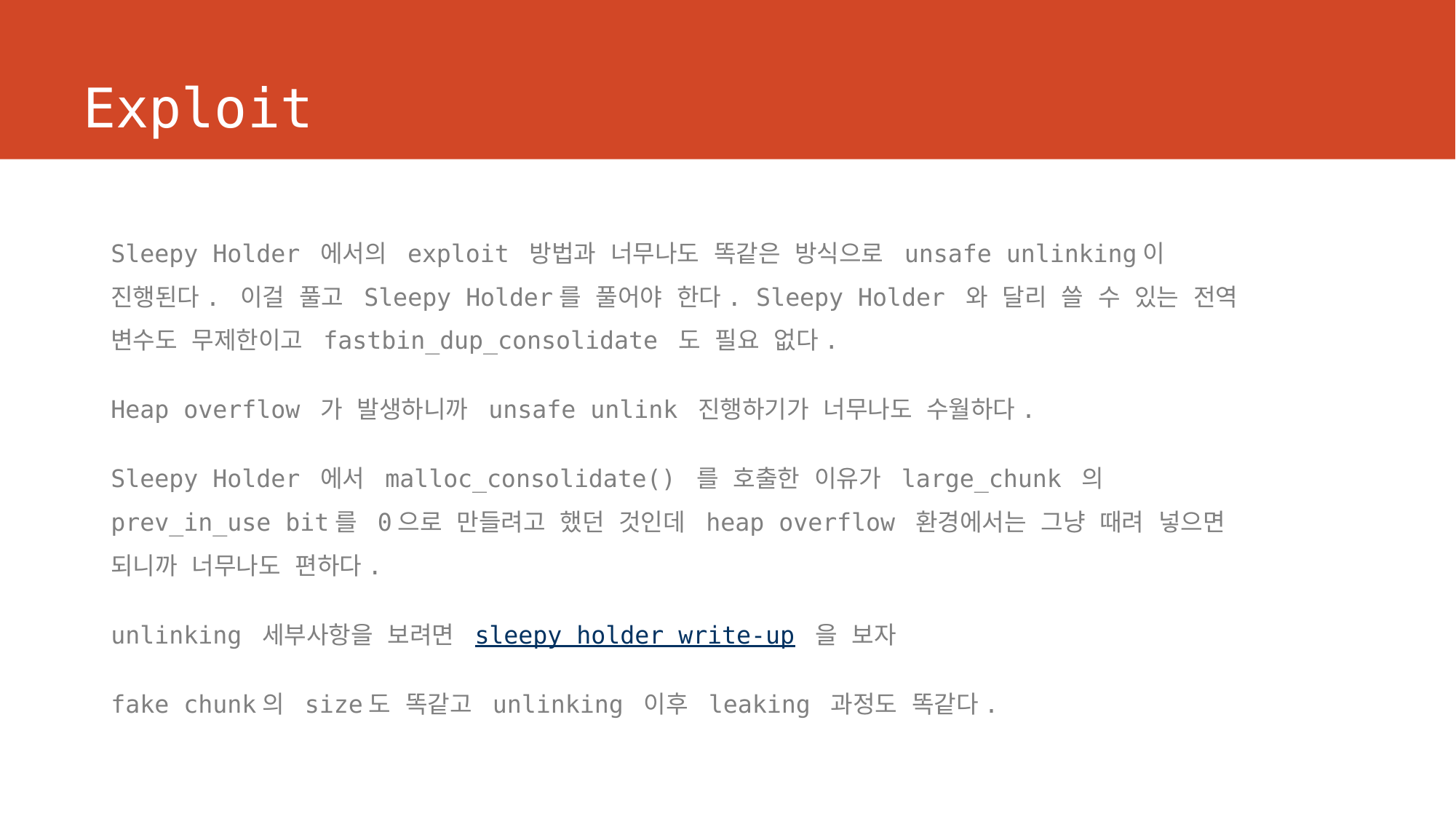

# Exploit
Sleepy Holder 에서의 exploit 방법과 너무나도 똑같은 방식으로 unsafe unlinking이 진행된다. 이걸 풀고 Sleepy Holder를 풀어야 한다. Sleepy Holder 와 달리 쓸 수 있는 전역 변수도 무제한이고 fastbin_dup_consolidate 도 필요 없다.
Heap overflow 가 발생하니까 unsafe unlink 진행하기가 너무나도 수월하다.
Sleepy Holder 에서 malloc_consolidate() 를 호출한 이유가 large_chunk 의 prev_in_use bit를 0으로 만들려고 했던 것인데 heap overflow 환경에서는 그냥 때려 넣으면 되니까 너무나도 편하다.
unlinking 세부사항을 보려면 sleepy holder write-up 을 보자
fake chunk의 size도 똑같고 unlinking 이후 leaking 과정도 똑같다.